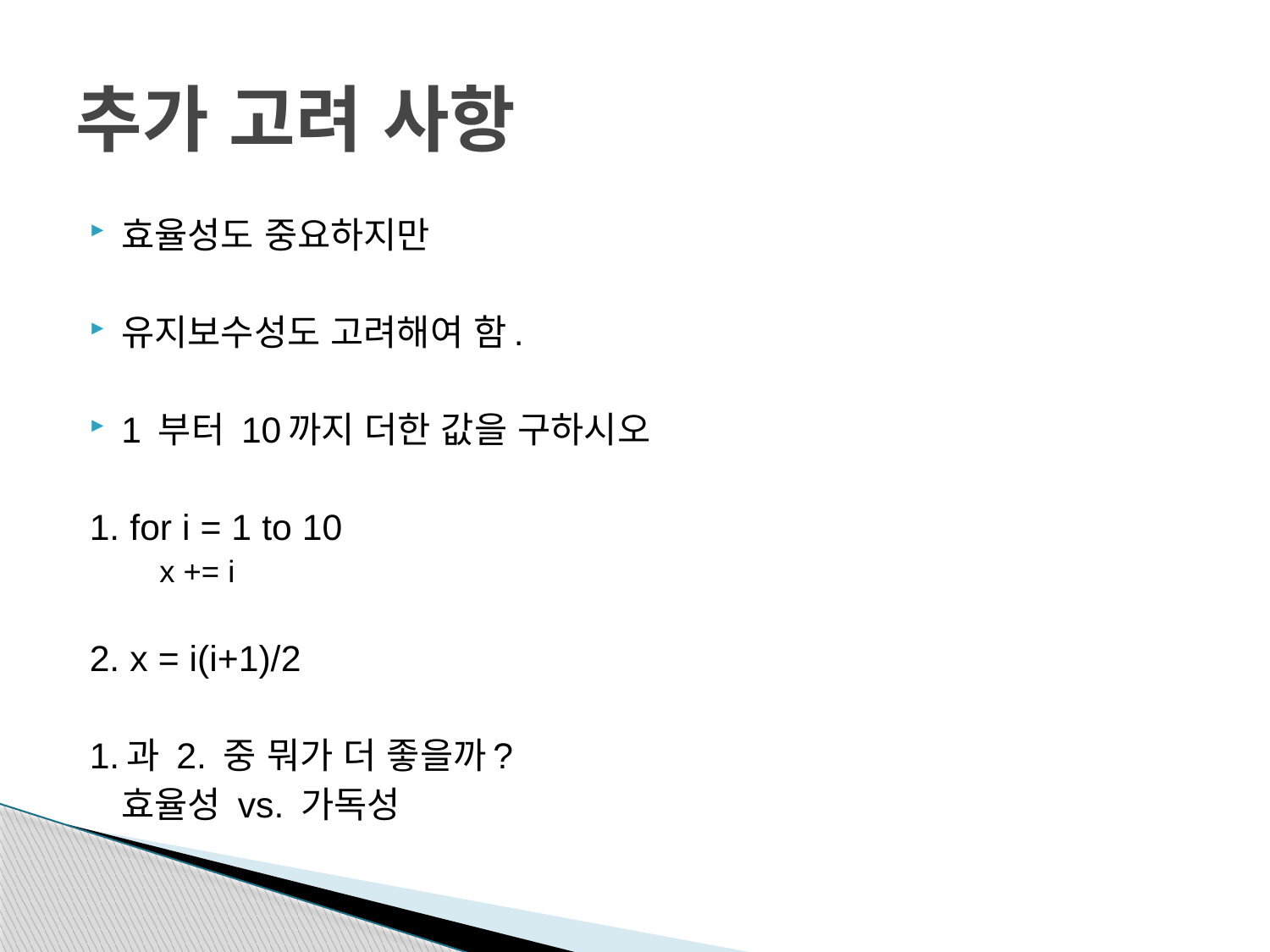

# 추가 고려 사항
효율성도 중요하지만

유지보수성도 고려해여 함.

1 부터 10까지 더한 값을 구하시오

1. for i = 1 to 10
    x += i

2. x = i(i+1)/2

1.과 2. 중 뭐가 더 좋을까?
   	효율성 vs. 가독성